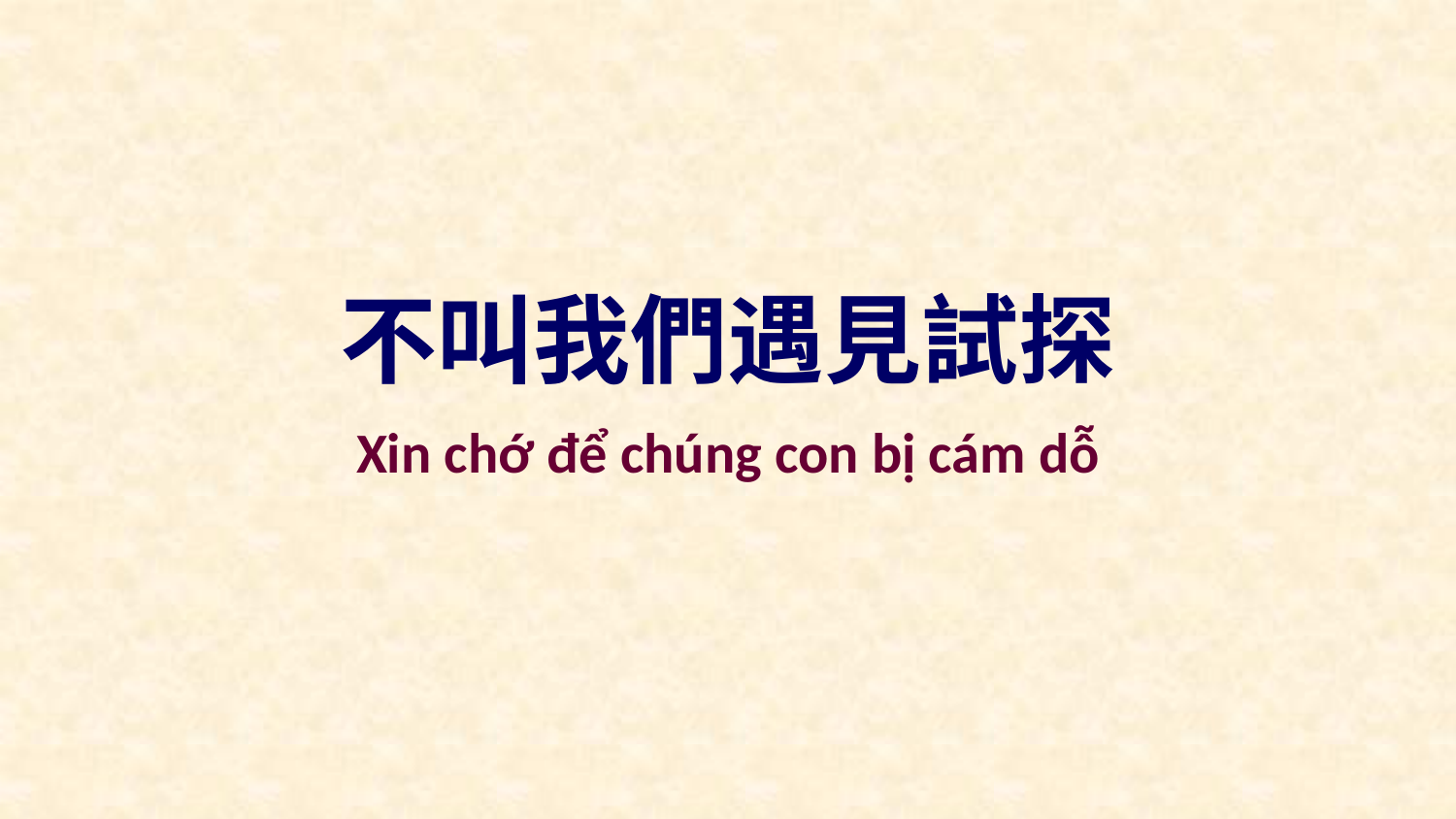

不叫我們遇見試探
Xin chớ để chúng con bị cám dỗ